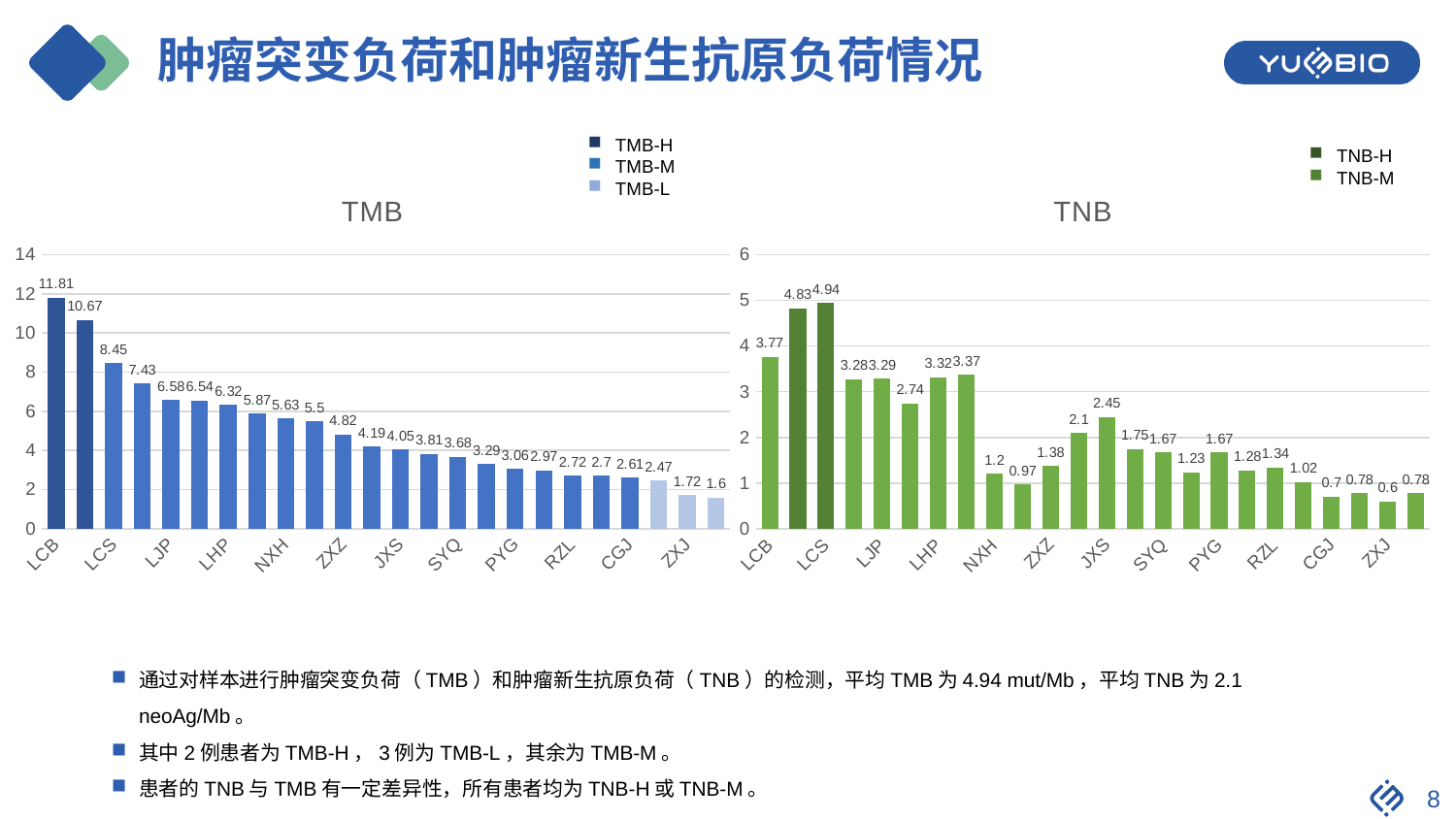

# 肿瘤突变负荷和肿瘤新生抗原负荷情况

### Chart

| Category |
|---|
TMB-H
TMB-M
TMB-L
TNB-H
TNB-M

### Chart:

| Category | TMB |
|---|---|
| LCB | 11.81 |
| DGR | 10.67 |
| LCS | 8.45 |
| ZJ | 7.43 |
| LJP | 6.58 |
| LCQ | 6.54 |
| LHP | 6.32 |
| HWX | 5.87 |
| NXH | 5.63 |
| WFG | 5.5 |
| ZXZ | 4.82 |
| GYZ | 4.19 |
| JXS | 4.05 |
| FSG | 3.81 |
| SYQ | 3.68 |
| WZW | 3.29 |
| PYG | 3.06 |
| LF | 2.97 |
| RZL | 2.72 |
| XGL | 2.7 |
| CGJ | 2.61 |
| LGF | 2.47 |
| ZXJ | 1.72 |
| MHC | 1.6 |

### Chart:

| Category | TNB |
|---|---|
| LCB | 3.77 |
| DGR | 4.83 |
| LCS | 4.94 |
| ZJ | 3.28 |
| LJP | 3.29 |
| LCQ | 2.74 |
| LHP | 3.32 |
| HWX | 3.37 |
| NXH | 1.2 |
| WFG | 0.97 |
| ZXZ | 1.38 |
| GYZ | 2.1 |
| JXS | 2.45 |
| FSG | 1.75 |
| SYQ | 1.67 |
| WZW | 1.23 |
| PYG | 1.67 |
| LF | 1.28 |
| RZL | 1.34 |
| XGL | 1.02 |
| CGJ | 0.7 |
| LGF | 0.78 |
| ZXJ | 0.6 |
| MHC | 0.78 |
通过对样本进行肿瘤突变负荷（TMB）和肿瘤新生抗原负荷（TNB）的检测，平均TMB为4.94 mut/Mb，平均TNB为2.1 neoAg/Mb。
其中2例患者为TMB-H，3例为TMB-L，其余为TMB-M。
患者的TNB与TMB有一定差异性，所有患者均为TNB-H或TNB-M。